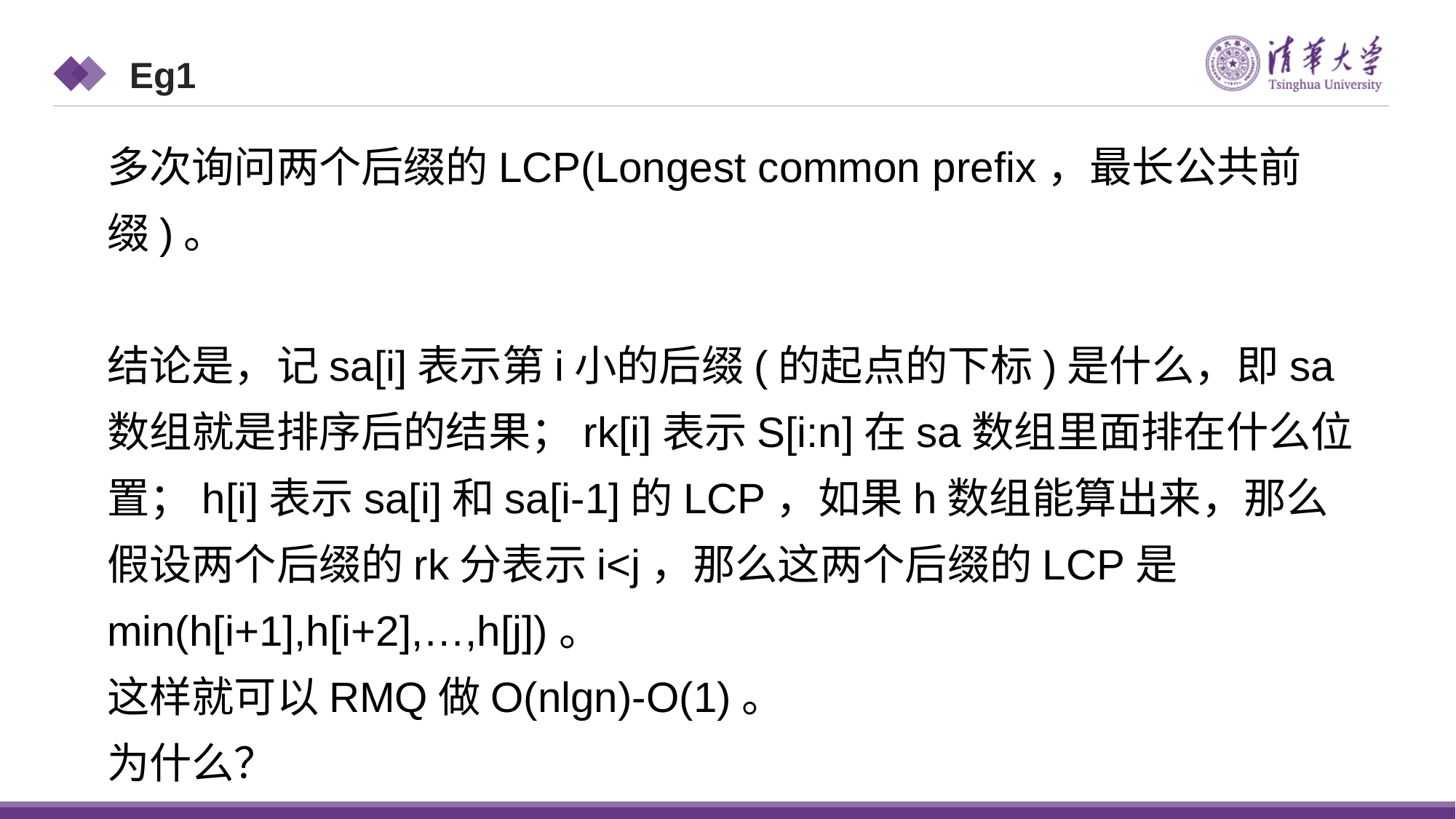

Eg1
多次询问两个后缀的LCP(Longest common prefix，最长公共前缀)。

结论是，记sa[i]表示第i小的后缀(的起点的下标)是什么，即sa数组就是排序后的结果；rk[i]表示S[i:n]在sa数组里面排在什么位置；h[i]表示sa[i]和sa[i-1]的LCP，如果h数组能算出来，那么假设两个后缀的rk分表示i<j，那么这两个后缀的LCP是min(h[i+1],h[i+2],…,h[j])。
这样就可以RMQ做O(nlgn)-O(1)。
为什么？